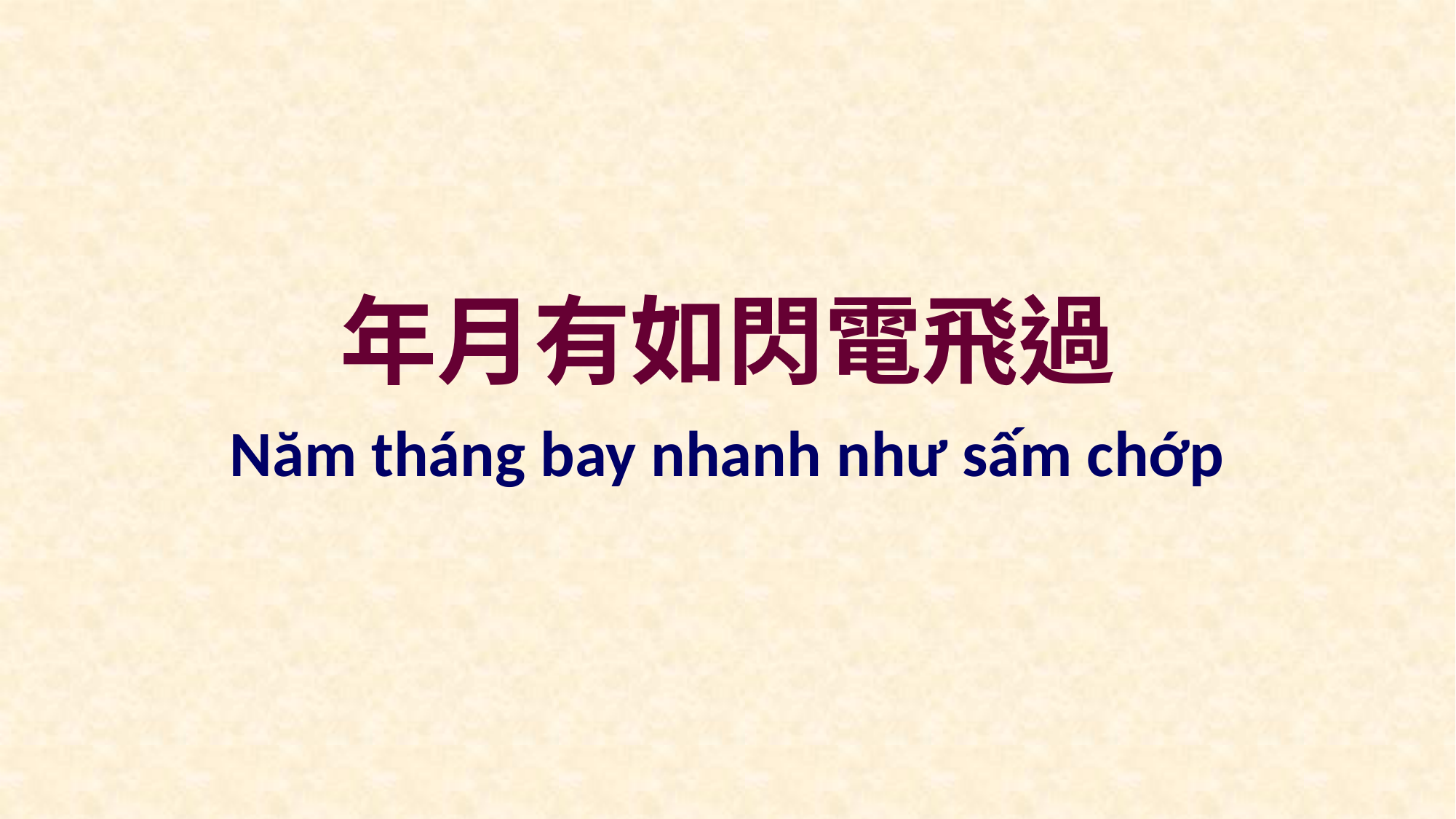

年月有如閃電飛過
Năm tháng bay nhanh như sấm chớp